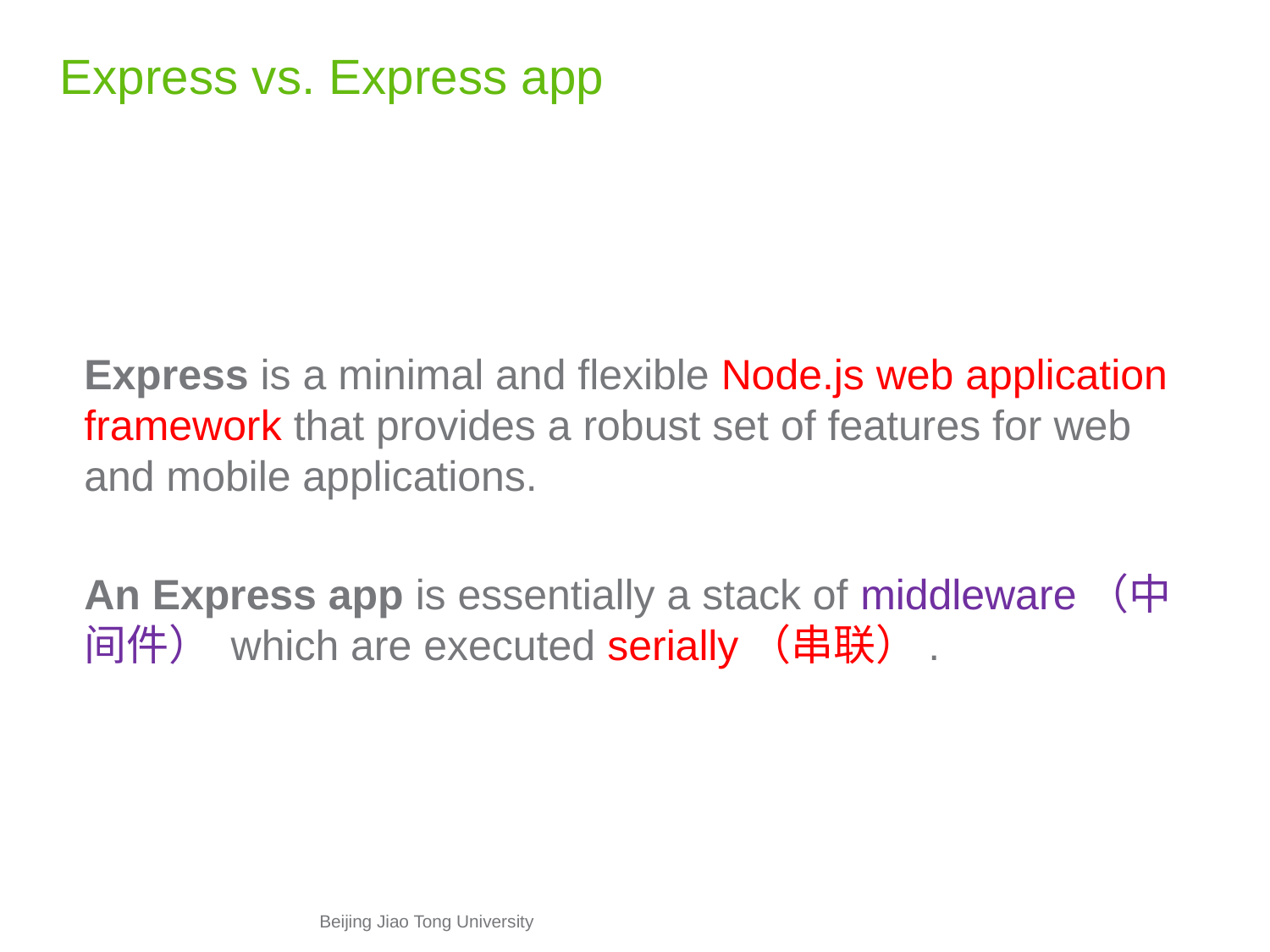

# Express vs. Express app

	Express is a minimal and flexible Node.js web application framework that provides a robust set of features for web and mobile applications.

	An Express app is essentially a stack of middleware（中间件） which are executed serially（串联）.
Beijing Jiao Tong University